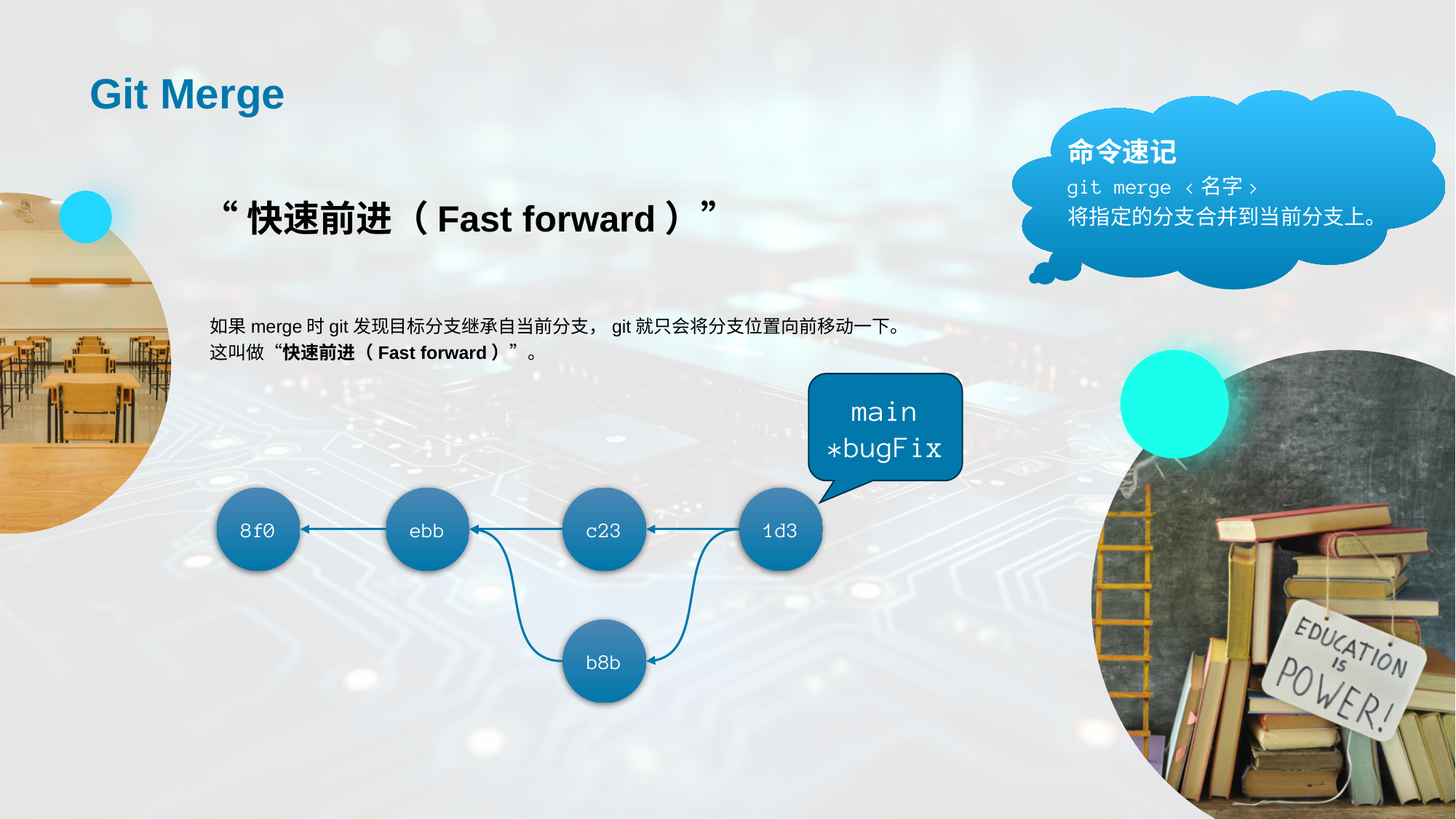

# Git Merge

命令速记
git merge <名字>
将指定的分支合并到当前分支上。
“快速前进（Fast forward）”

如果merge时git发现目标分支继承自当前分支，git就只会将分支位置向前移动一下。
这叫做“快速前进（Fast forward）”。

main
*bugFix
8f0
ebb
c23
1d3
b8b